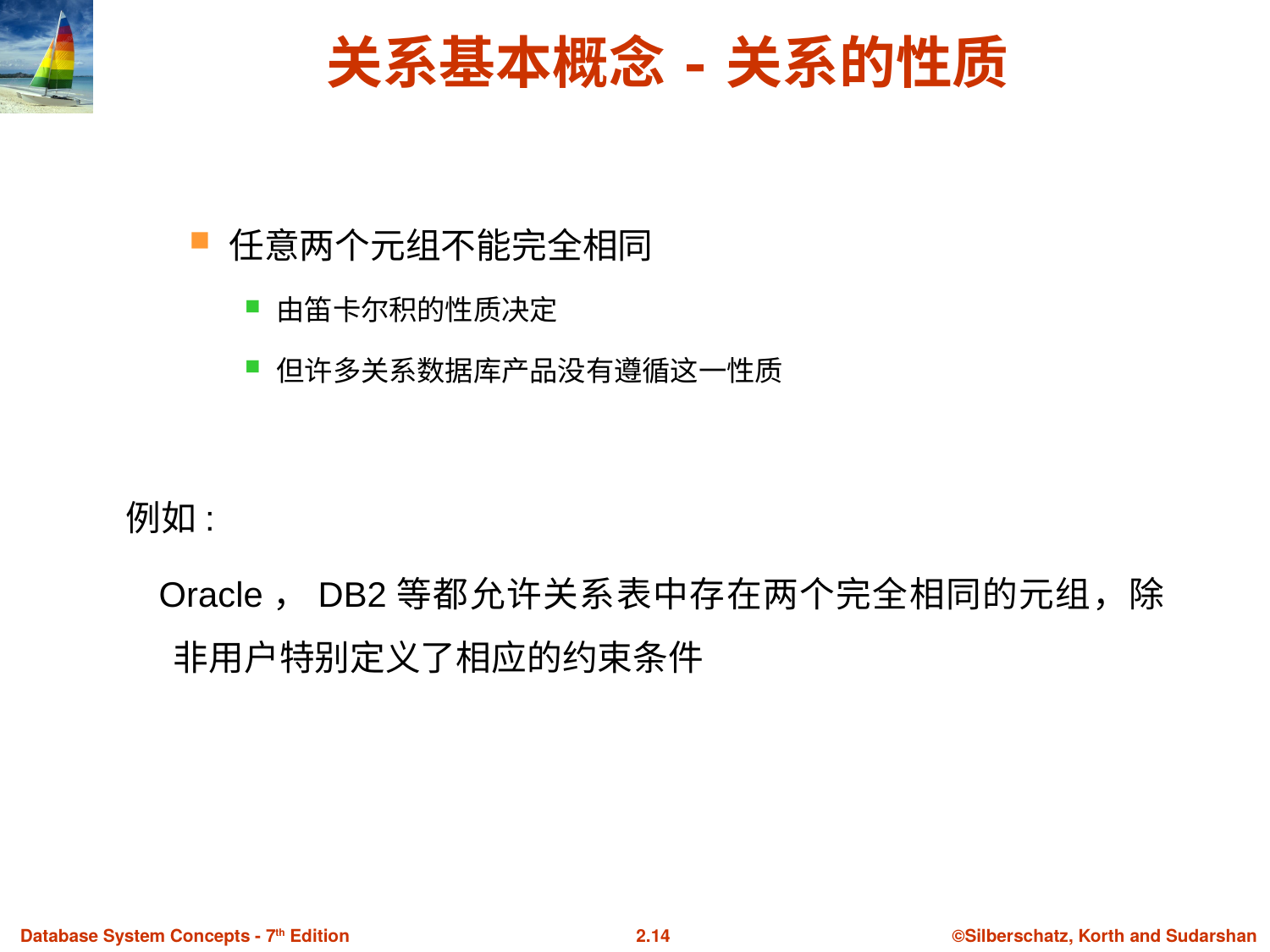

# 关系基本概念-关系的性质
任意两个元组不能完全相同
由笛卡尔积的性质决定
但许多关系数据库产品没有遵循这一性质

例如:
   Oracle，DB2等都允许关系表中存在两个完全相同的元组，除非用户特别定义了相应的约束条件